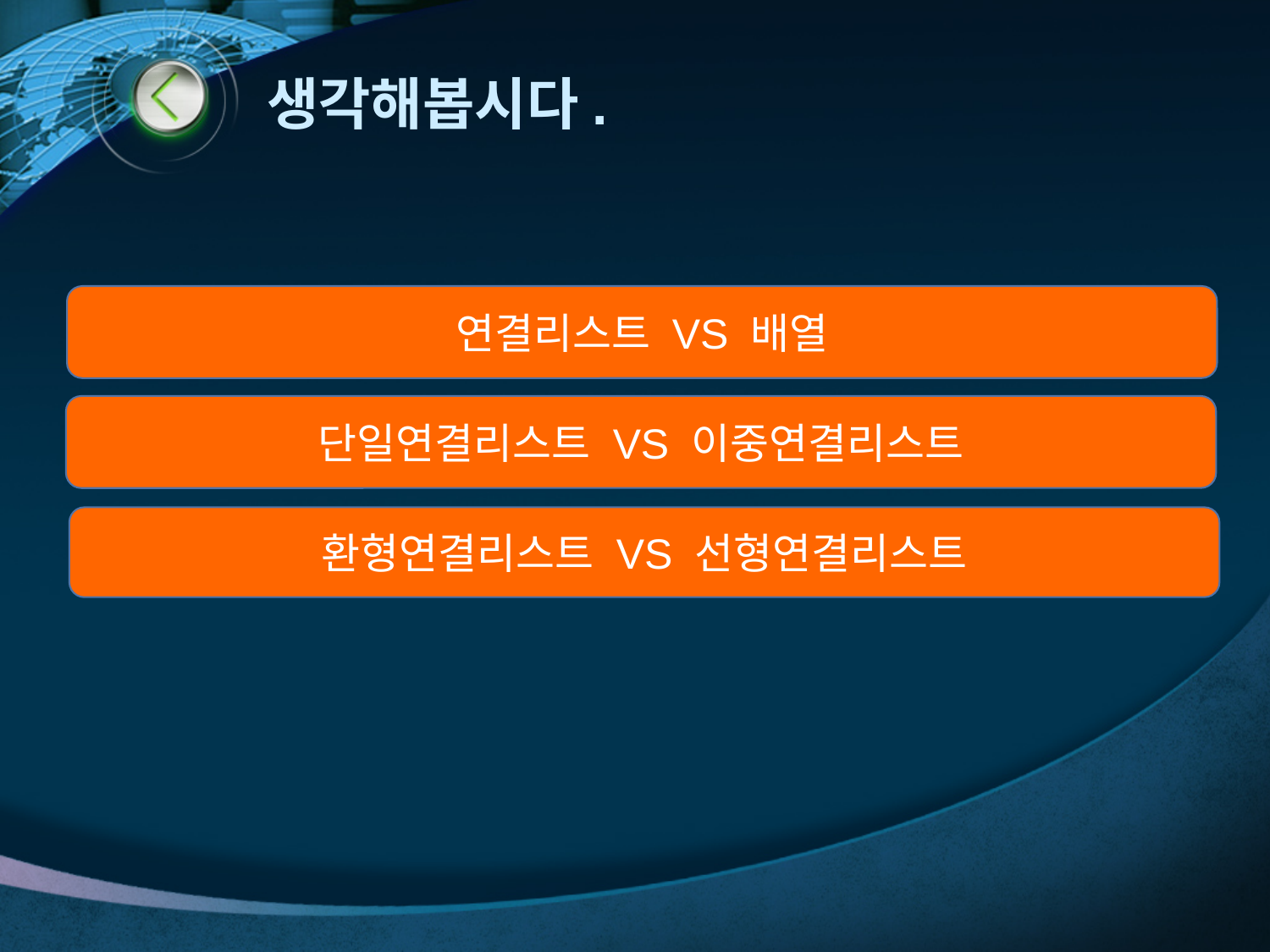

# 생각해봅시다.
연결리스트 VS 배열
단일연결리스트 VS 이중연결리스트
환형연결리스트 VS 선형연결리스트